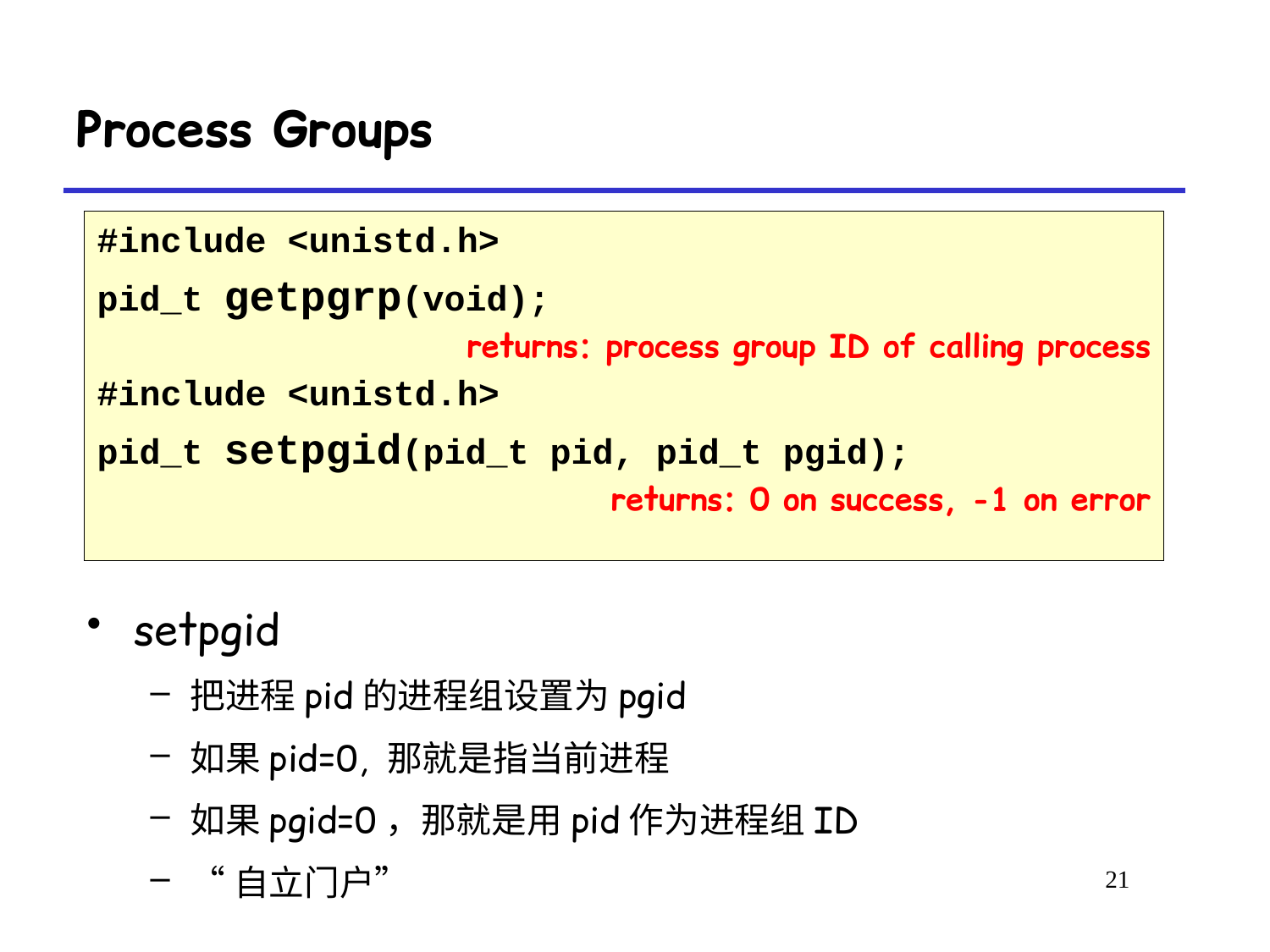

# Process Groups
#include <unistd.h>
pid_t getpgrp(void);
returns: process group ID of calling process
#include <unistd.h>
pid_t setpgid(pid_t pid, pid_t pgid);
returns: 0 on success, -1 on error
setpgid
把进程pid的进程组设置为pgid
如果pid=0, 那就是指当前进程
如果pgid=0，那就是用pid作为进程组ID
“自立门户”
21